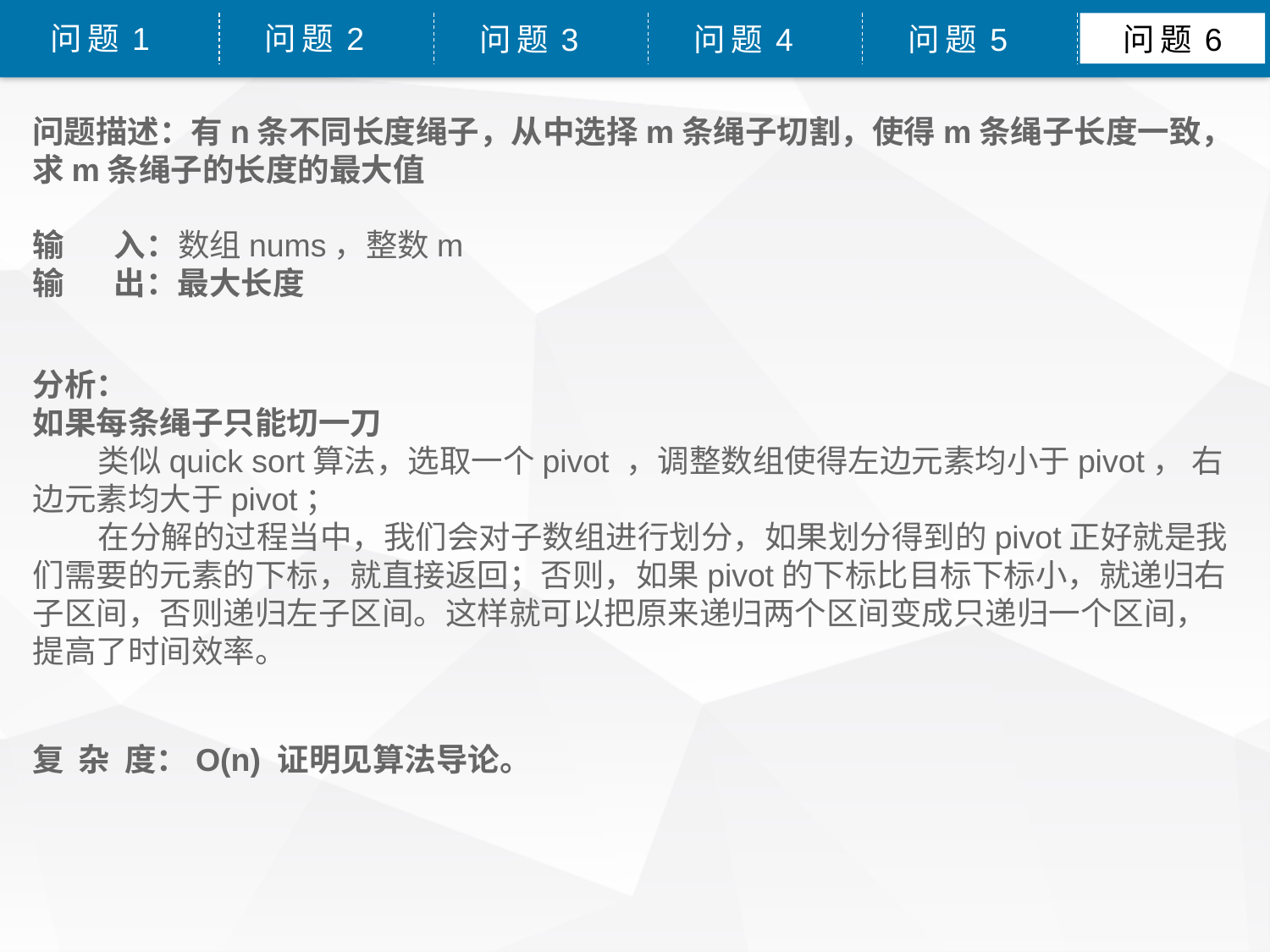

问题1
问题2
问题3
问题4
问题5
问题6
问题描述：有n条不同长度绳子，从中选择m条绳子切割，使得m条绳子长度一致，求m条绳子的长度的最大值
输       入：数组nums，整数m
输       出：最大长度
分析：
如果每条绳子只能切一刀
        类似quick sort算法，选取一个pivot ，调整数组使得左边元素均小于pivot， 右边元素均大于pivot；
        在分解的过程当中，我们会对子数组进行划分，如果划分得到的pivot正好就是我们需要的元素的下标，就直接返回；否则，如果pivot的下标比目标下标小，就递归右子区间，否则递归左子区间。这样就可以把原来递归两个区间变成只递归一个区间，提高了时间效率。
复  杂  度：O(n) 证明见算法导论。